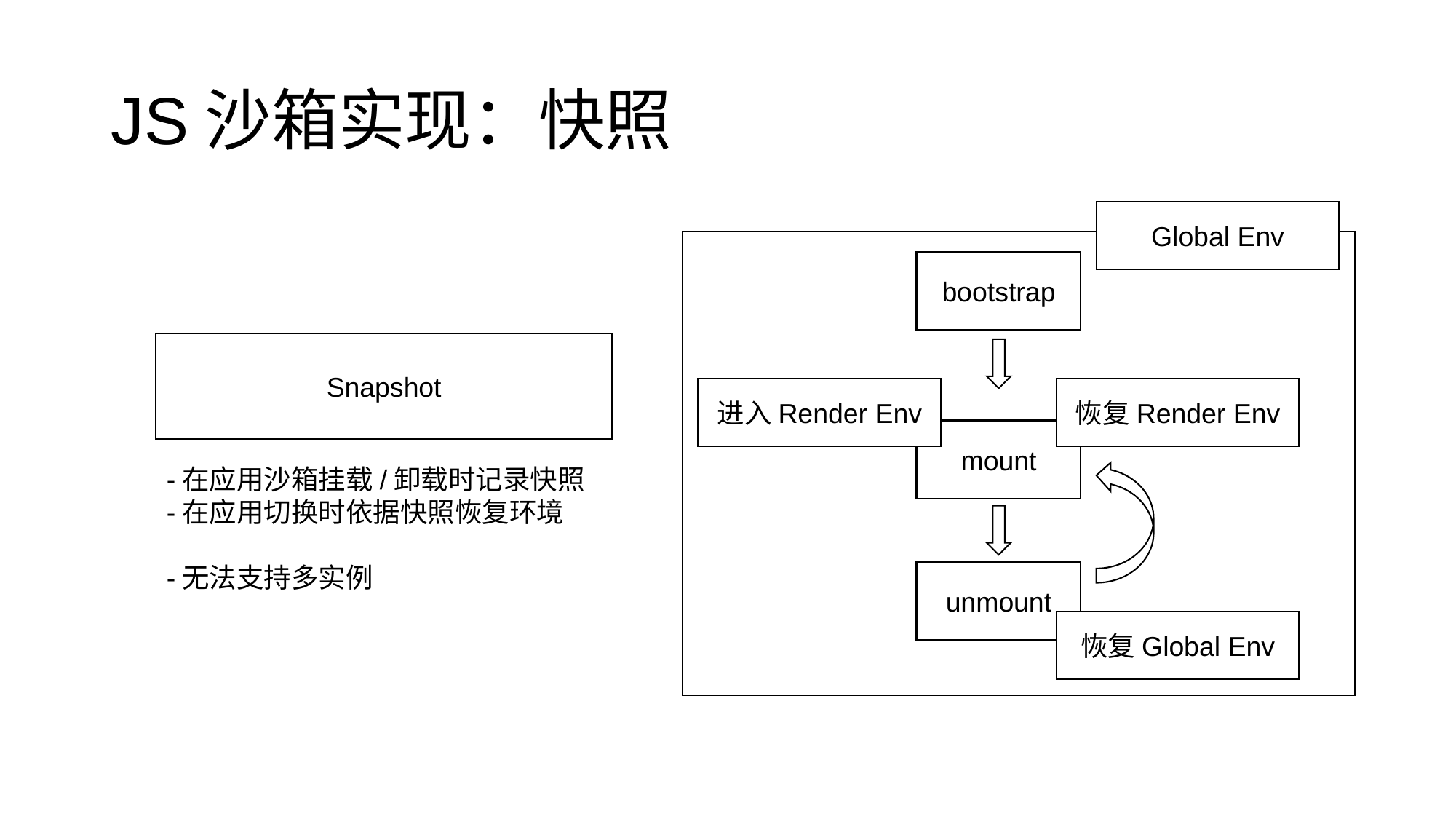

# JS沙箱实现：快照
Global Env

bootstrap
Snapshot

进入Render Env
恢复Render Env
mount
-在应用沙箱挂载/卸载时记录快照
-在应用切换时依据快照恢复环境

-无法支持多实例

unmount
恢复Global Env